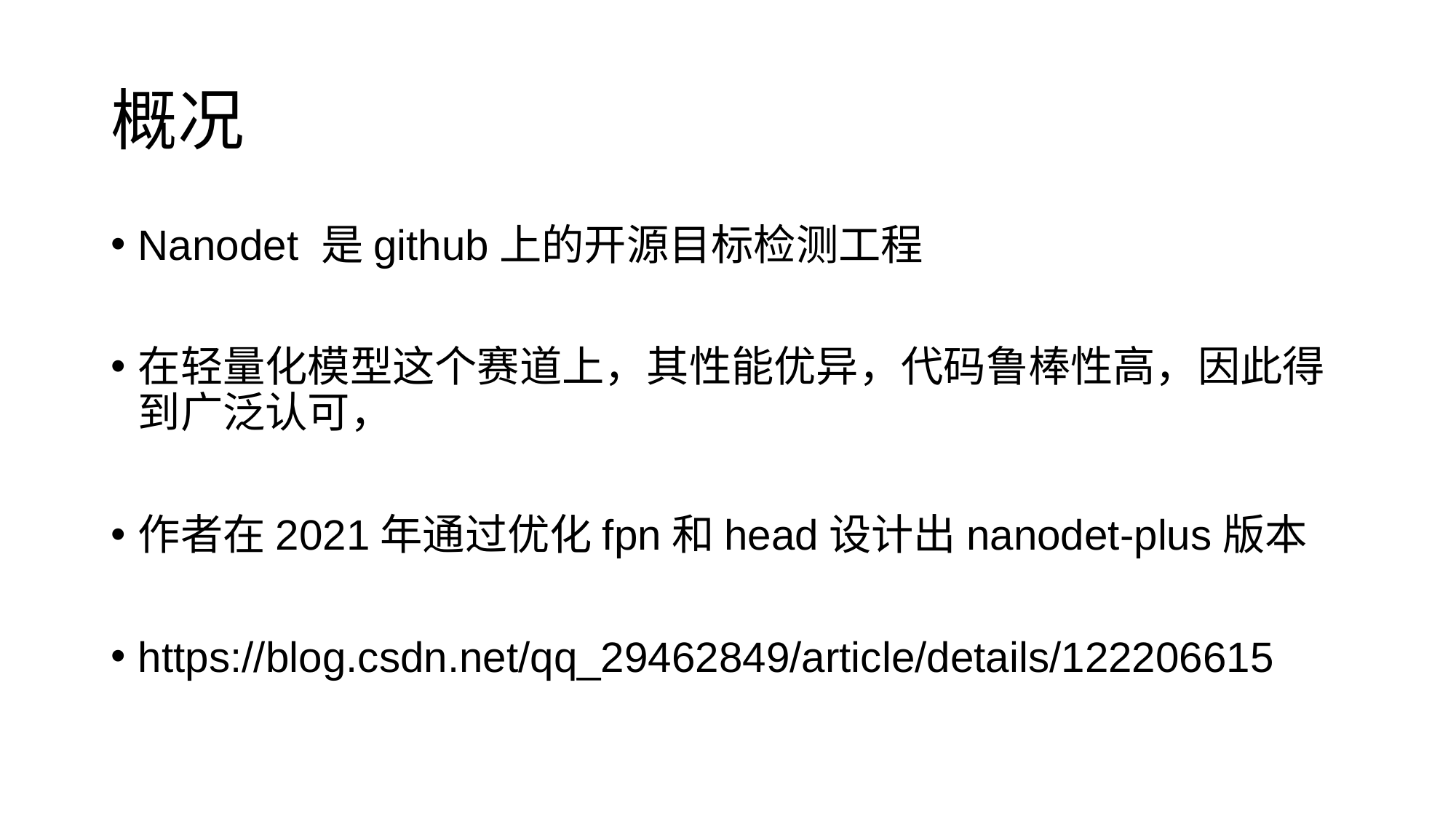

# 概况
Nanodet 是github上的开源目标检测工程

在轻量化模型这个赛道上，其性能优异，代码鲁棒性高，因此得到广泛认可，

作者在2021年通过优化fpn和head设计出nanodet-plus版本

https://blog.csdn.net/qq_29462849/article/details/122206615